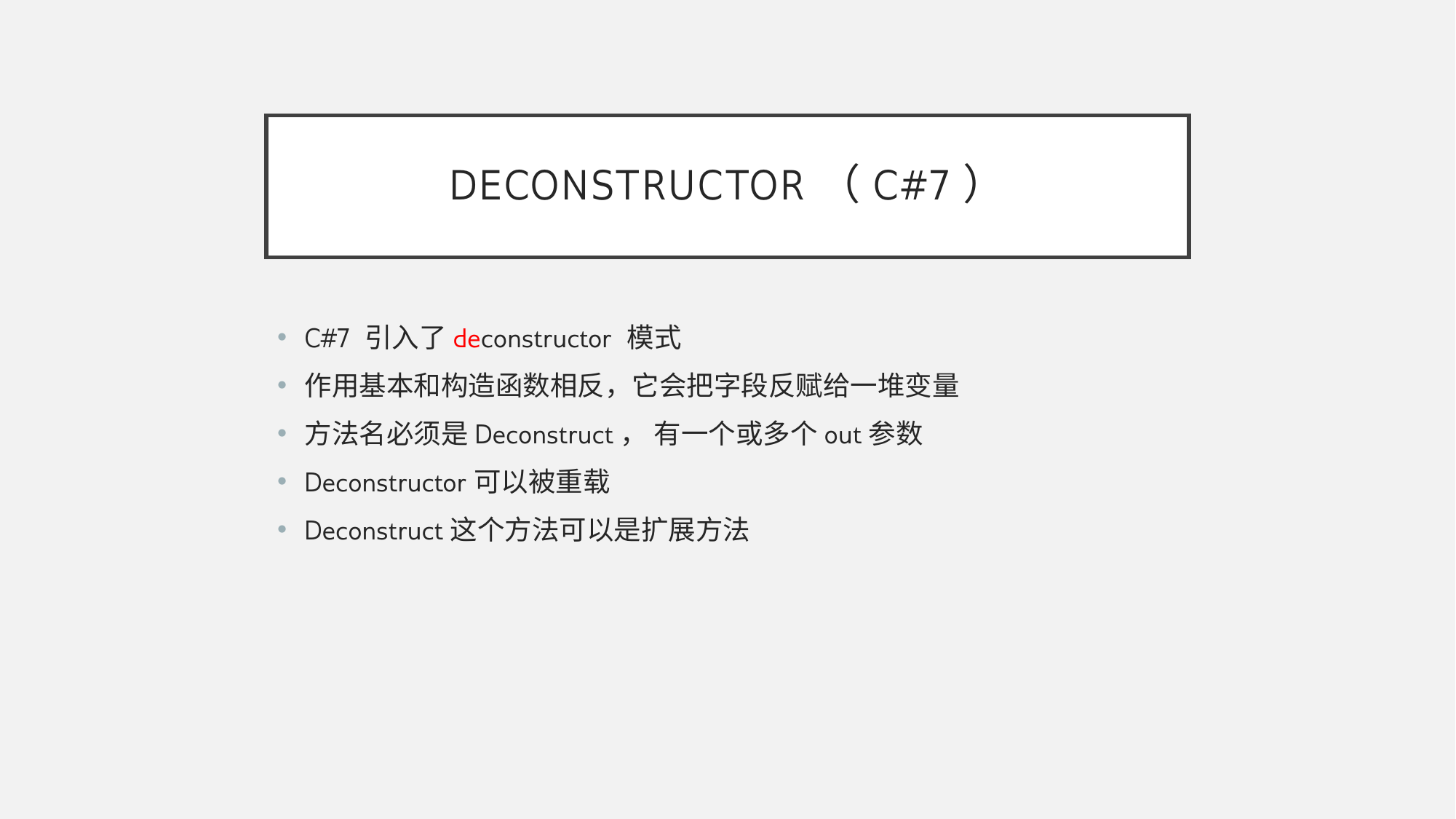

# Deconstructor（C#7）
C#7 引入了deconstructor 模式
作用基本和构造函数相反，它会把字段反赋给一堆变量
方法名必须是Deconstruct， 有一个或多个out参数
Deconstructor可以被重载
Deconstruct这个方法可以是扩展方法